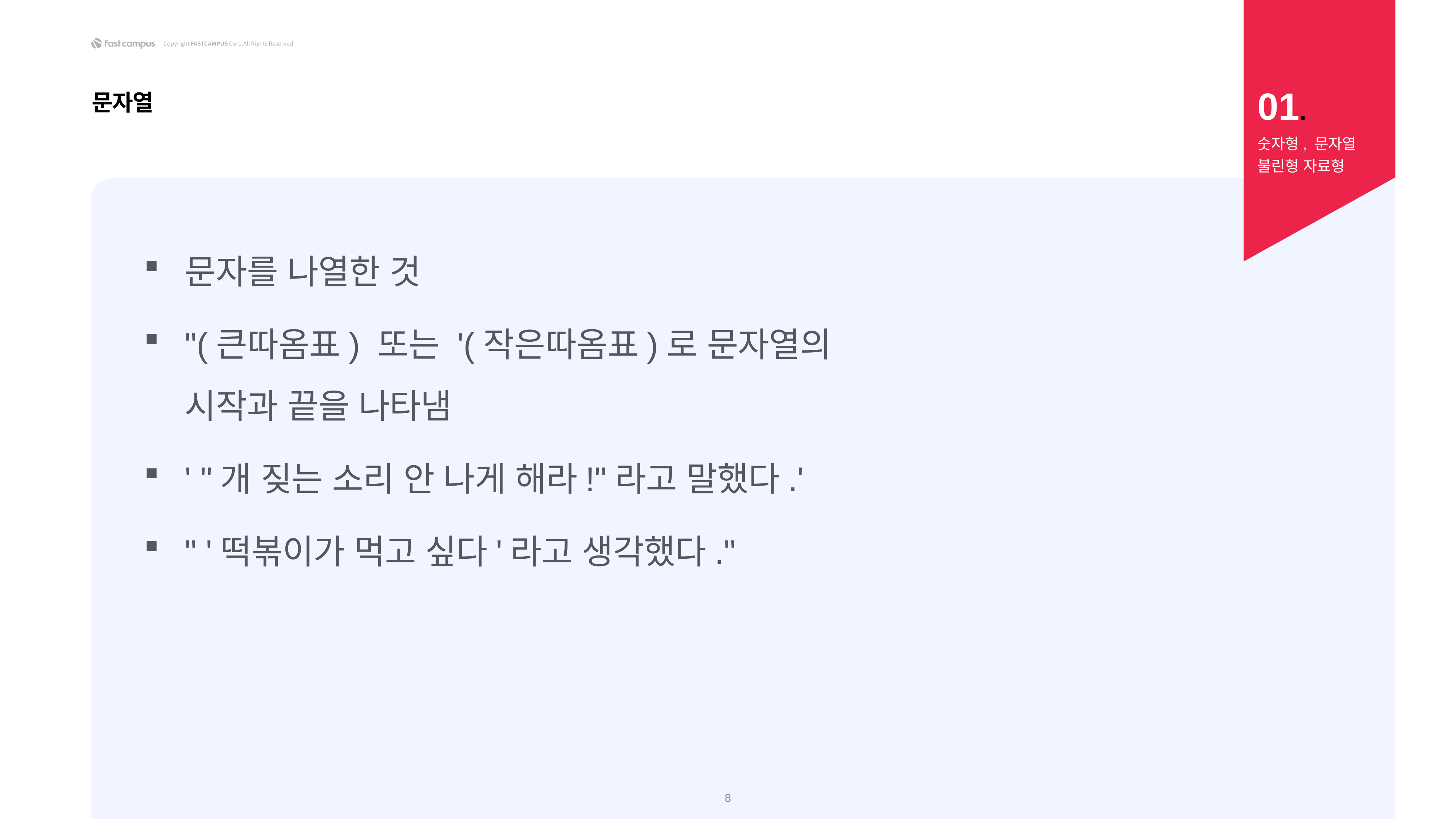

01.
문자열
숫자형, 문자열
불린형 자료형
문자를 나열한 것
"(큰따옴표) 또는 '(작은따옴표)로 문자열의 시작과 끝을 나타냄
' "개 짖는 소리 안 나게 해라!"라고 말했다.'
" '떡볶이가 먹고 싶다'라고 생각했다."
8